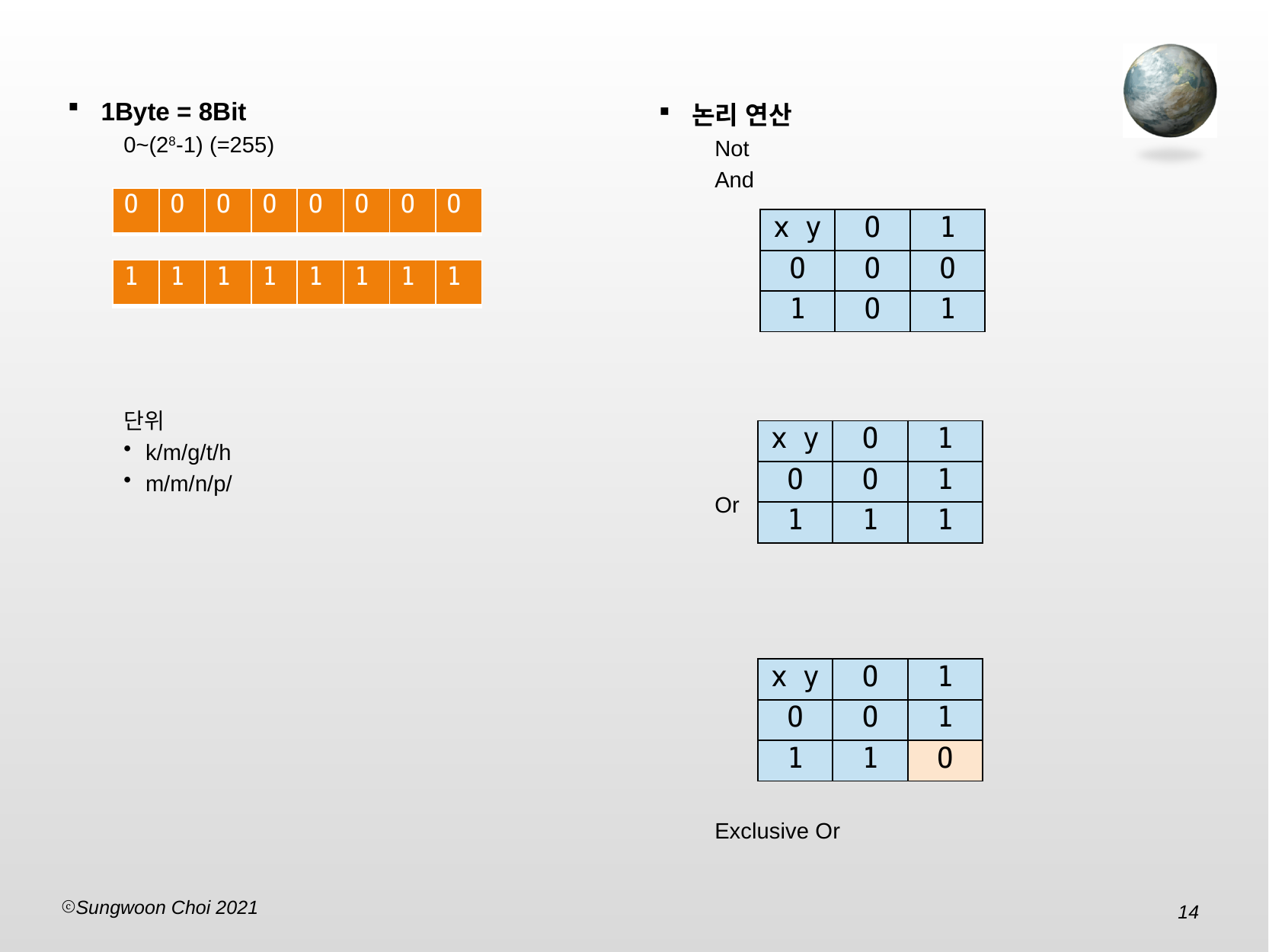

1Byte = 8Bit
0~(28-1) (=255)

단위
k/m/g/t/h
m/m/n/p/

논리 연산
Not
And

Or

Exclusive Or
| 0 | 0 | 0 | 0 | 0 | 0 | 0 | 0 |
| --- | --- | --- | --- | --- | --- | --- | --- |
| x y | 0 | 1 |
| --- | --- | --- |
| 0 | 0 | 0 |
| 1 | 0 | 1 |
| 1 | 1 | 1 | 1 | 1 | 1 | 1 | 1 |
| --- | --- | --- | --- | --- | --- | --- | --- |
| x y | 0 | 1 |
| --- | --- | --- |
| 0 | 0 | 1 |
| 1 | 1 | 1 |
| x y | 0 | 1 |
| --- | --- | --- |
| 0 | 0 | 1 |
| 1 | 1 | 0 |
Sungwoon Choi 2021
14